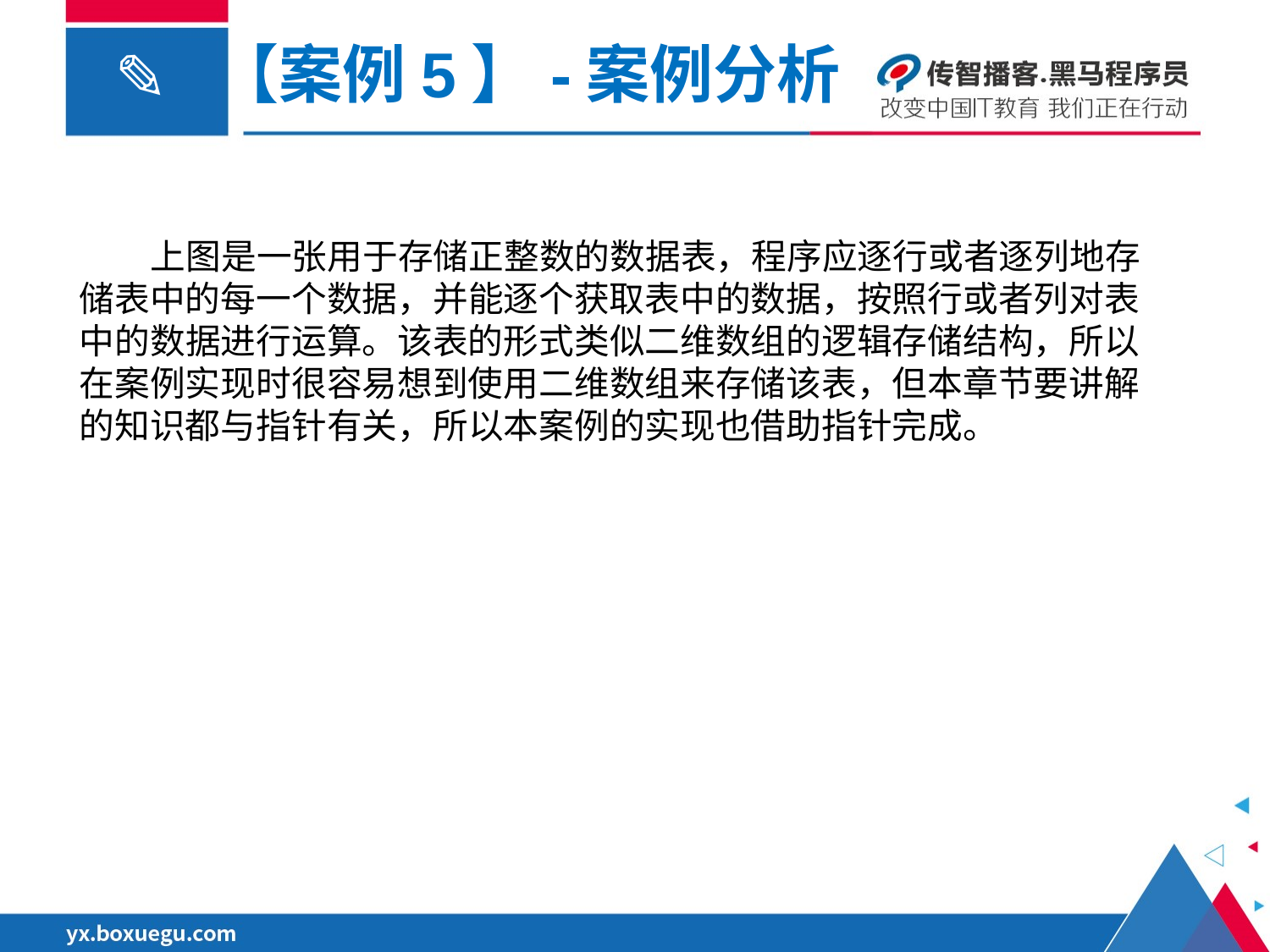

【案例5】-案例分析
        上图是一张用于存储正整数的数据表，程序应逐行或者逐列地存储表中的每一个数据，并能逐个获取表中的数据，按照行或者列对表中的数据进行运算。该表的形式类似二维数组的逻辑存储结构，所以在案例实现时很容易想到使用二维数组来存储该表，但本章节要讲解的知识都与指针有关，所以本案例的实现也借助指针完成。